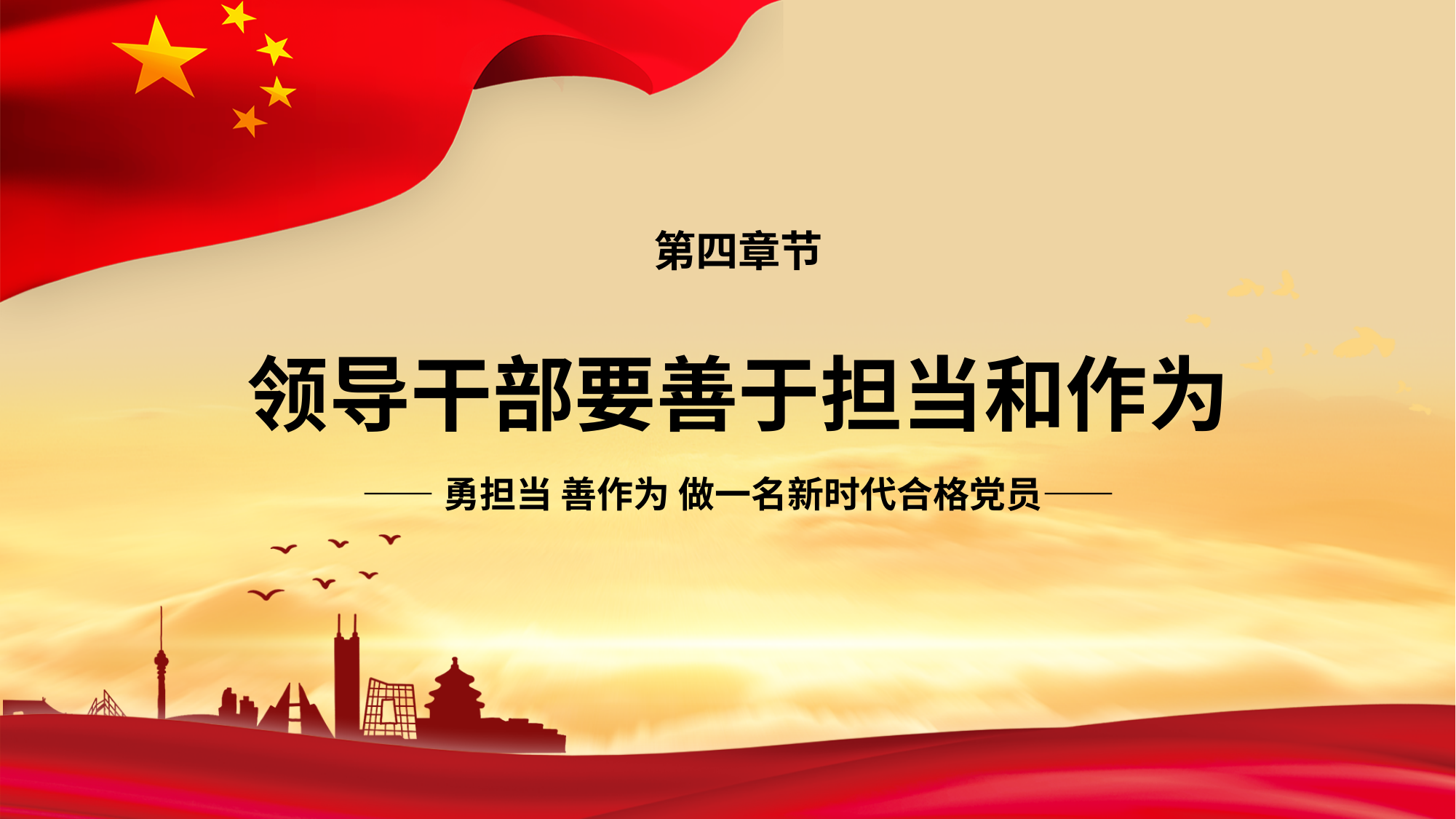

第四章节
领导干部要善于担当和作为
——勇担当 善作为 做一名新时代合格党员——